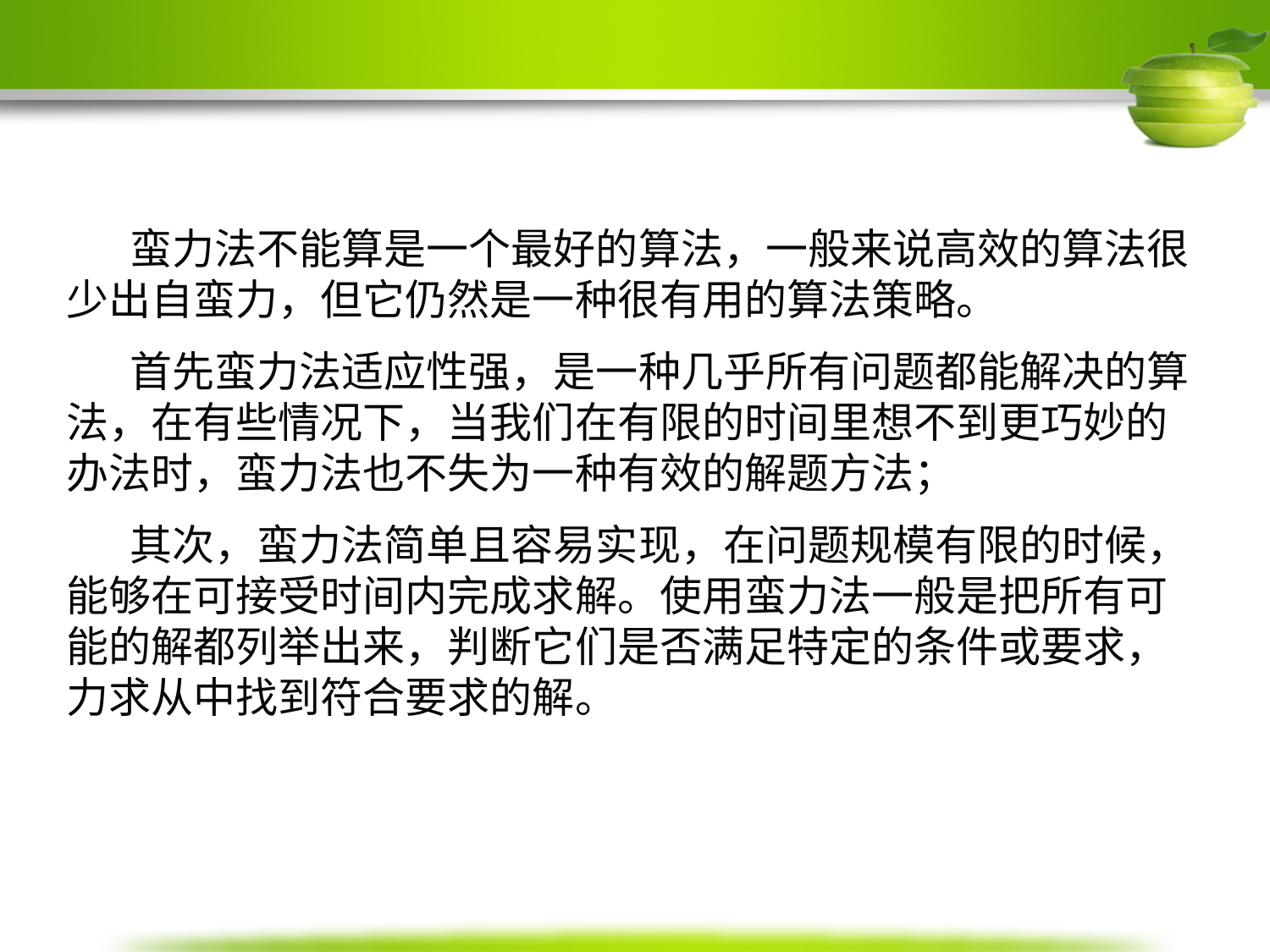

蛮力法不能算是一个最好的算法，一般来说高效的算法很少出自蛮力，但它仍然是一种很有用的算法策略。
首先蛮力法适应性强，是一种几乎所有问题都能解决的算法，在有些情况下，当我们在有限的时间里想不到更巧妙的办法时，蛮力法也不失为一种有效的解题方法；
其次，蛮力法简单且容易实现，在问题规模有限的时候，能够在可接受时间内完成求解。使用蛮力法一般是把所有可能的解都列举出来，判断它们是否满足特定的条件或要求，力求从中找到符合要求的解。